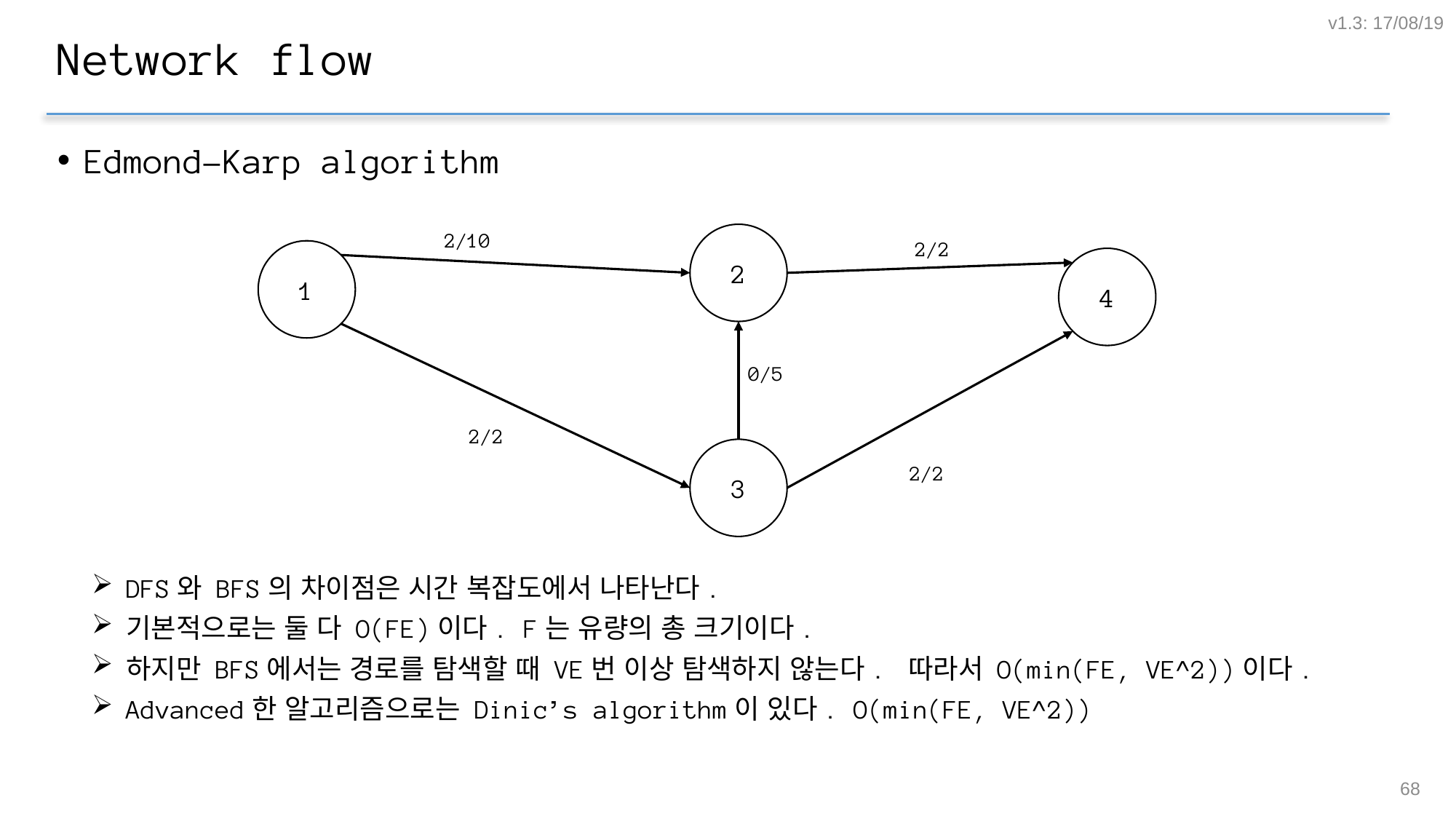

v1.3: 17/08/19
# Network flow
Edmond-Karp algorithm

DFS와 BFS의 차이점은 시간 복잡도에서 나타난다.
기본적으로는 둘 다 O(FE)이다. F는 유량의 총 크기이다.
하지만 BFS에서는 경로를 탐색할 때 VE번 이상 탐색하지 않는다. 따라서 O(min(FE, VE^2))이다.
Advanced한 알고리즘으로는 Dinic’s algorithm이 있다. O(min(FE, VE^2))

2/10
2
2/2
1
4
0/5
2/2
3
2/2
68